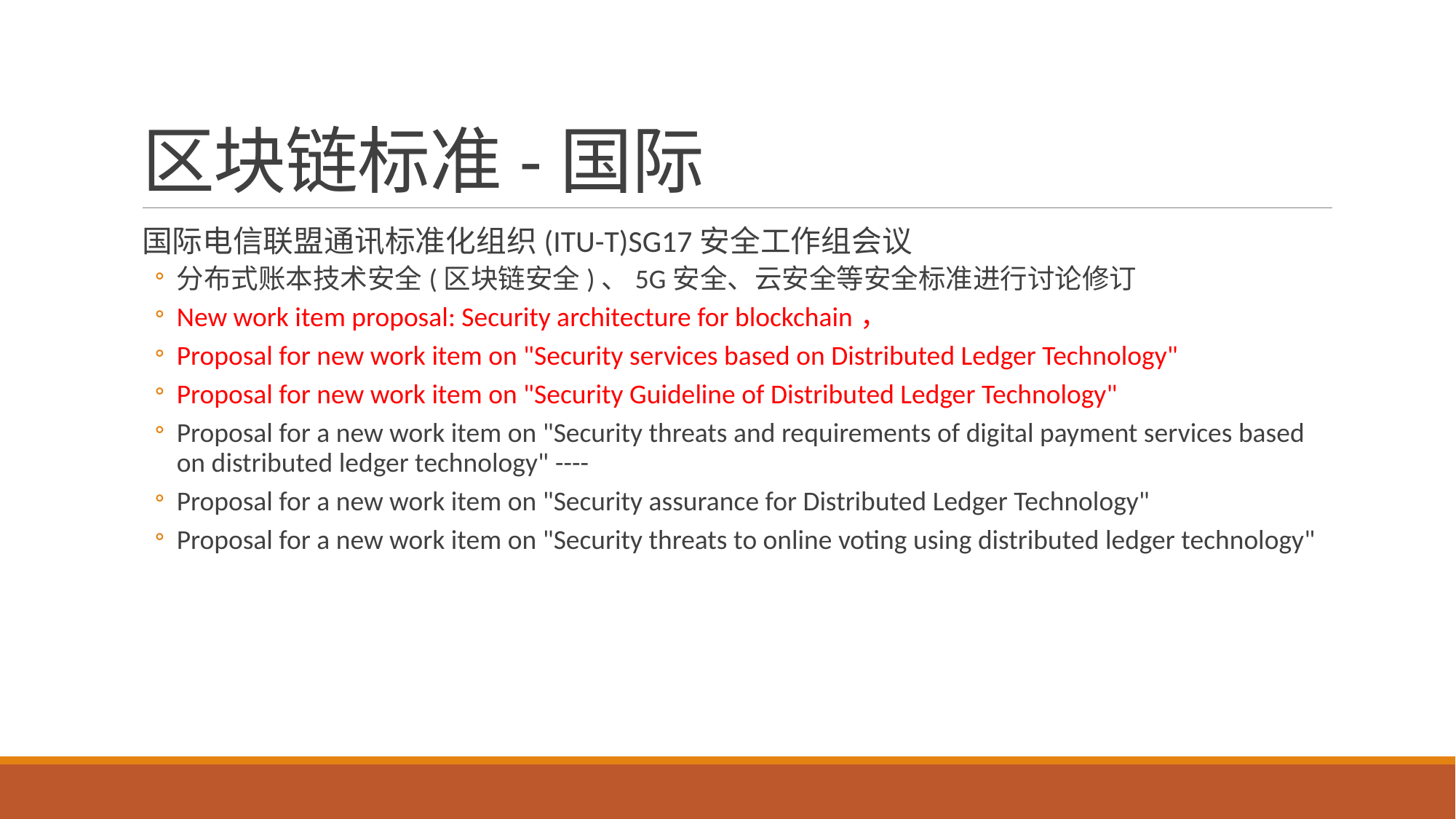

# 区块链标准-国际
国际电信联盟通讯标准化组织(ITU-T)SG17安全工作组会议
分布式账本技术安全(区块链安全)、5G安全、云安全等安全标准进行讨论修订
New work item proposal: Security architecture for blockchain，
Proposal for new work item on "Security services based on Distributed Ledger Technology"
Proposal for new work item on "Security Guideline of Distributed Ledger Technology"
Proposal for a new work item on "Security threats and requirements of digital payment services based on distributed ledger technology" ----
Proposal for a new work item on "Security assurance for Distributed Ledger Technology"
Proposal for a new work item on "Security threats to online voting using distributed ledger technology"